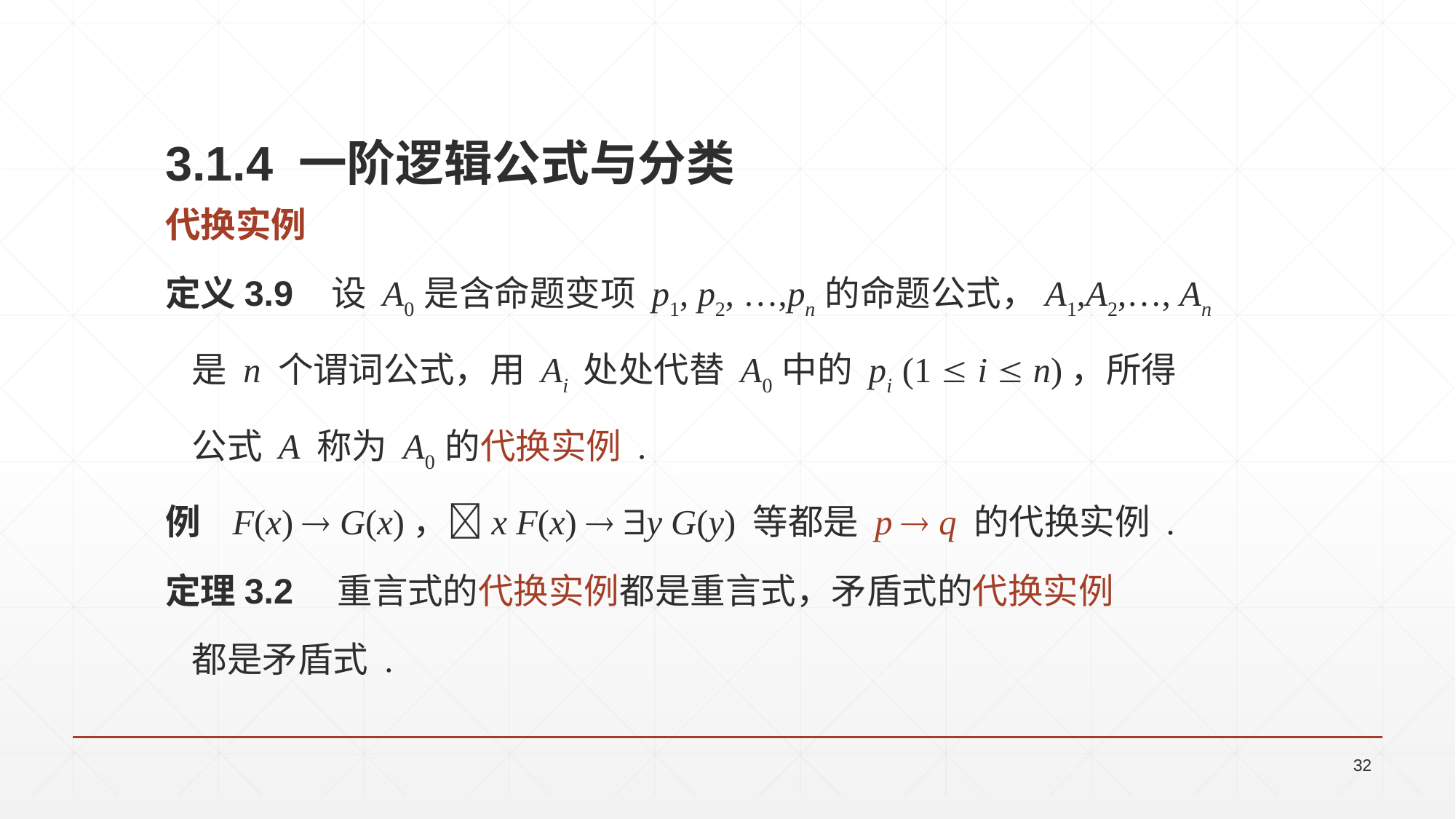

3.1.4 一阶逻辑公式与分类
代换实例
定义3.9   设 A0 是含命题变项 p1, p2, …,pn 的命题公式，A1,A2,…, An
		是 n 个谓词公式，用 Ai  处处代替 A0 中的 pi  (1 ≤ i ≤ n)，所得
		公式 A 称为 A0 的代换实例 .
例   F(x) → G(x)，∀x F(x) → ∃y G(y) 等都是 p → q 的代换实例 .
定理3.2    重言式的代换实例都是重言式，矛盾式的代换实例
		都是矛盾式 .
32